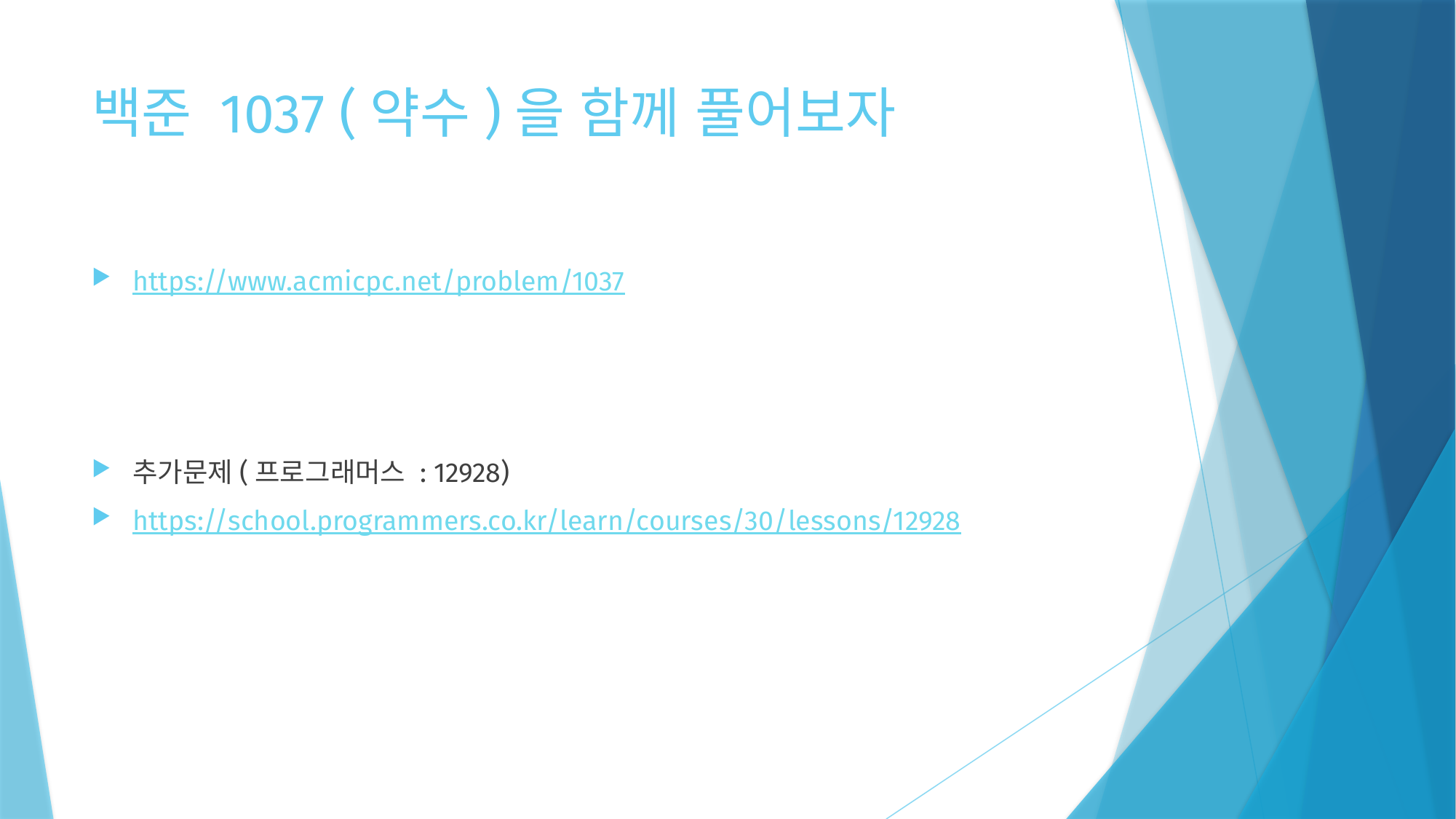

# 백준 1037 (약수)을 함께 풀어보자
https://www.acmicpc.net/problem/1037

추가문제(프로그래머스 : 12928)
https://school.programmers.co.kr/learn/courses/30/lessons/12928